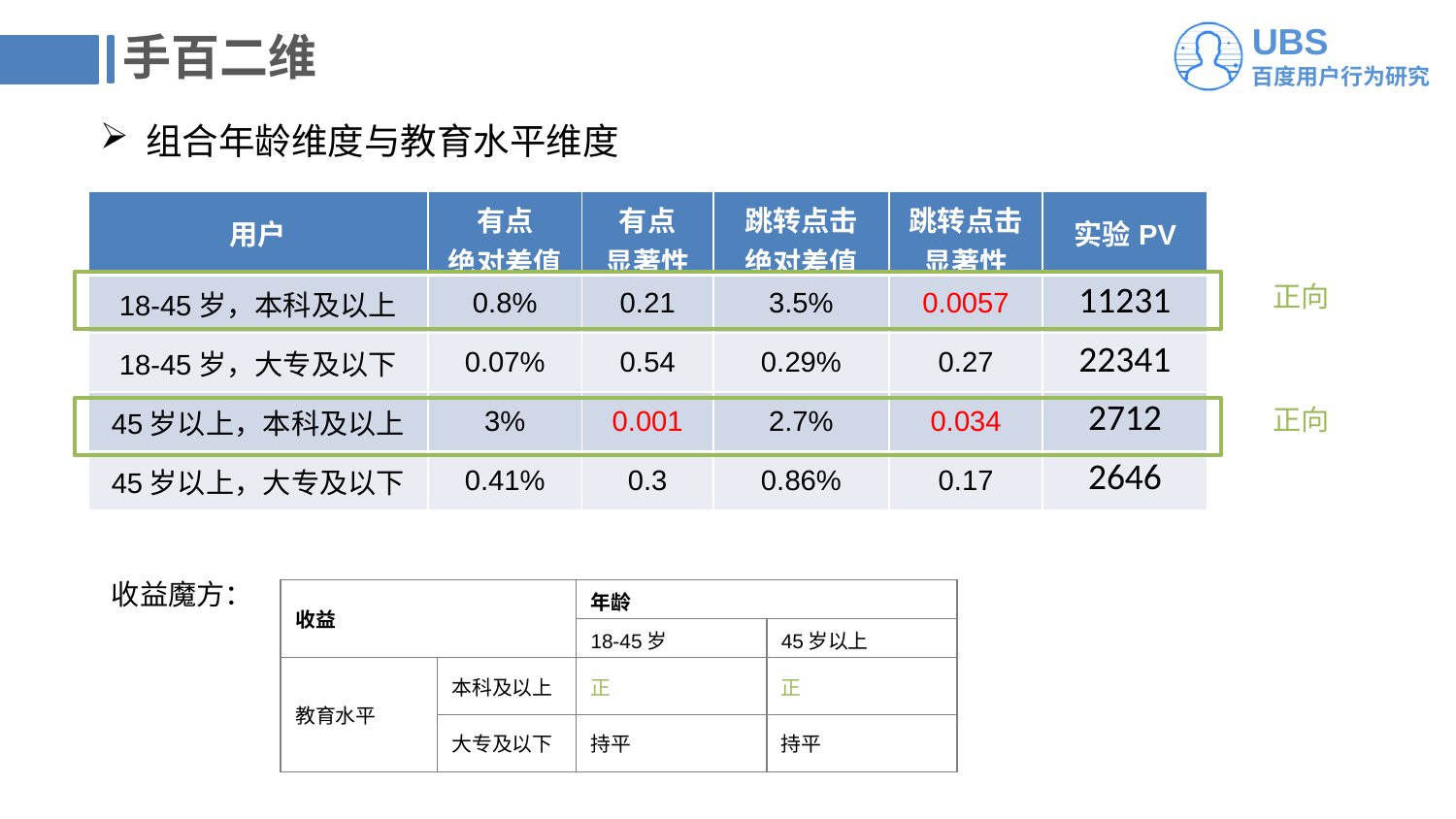

# 手百二维

组合年龄维度与教育水平维度
| 用户 | 有点 绝对差值 | 有点 显著性 | 跳转点击 绝对差值 | 跳转点击 显著性 | 实验PV |
| --- | --- | --- | --- | --- | --- |
| 18-45岁，本科及以上 | 0.8% | 0.21 | 3.5% | 0.0057 | 11231 |
| 18-45岁，大专及以下 | 0.07% | 0.54 | 0.29% | 0.27 | 22341 |
| 45岁以上，本科及以上 | 3% | 0.001 | 2.7% | 0.034 | 2712 |
| 45岁以上，大专及以下 | 0.41% | 0.3 | 0.86% | 0.17 | 2646 |

正向
正向

收益魔方：
| 收益 |  | 年龄 |  |
| --- | --- | --- | --- |
|  |  | 18-45岁 | 45岁以上 |
| 教育水平 | 本科及以上 | 正 | 正 |
|  | 大专及以下 | 持平 | 持平 |